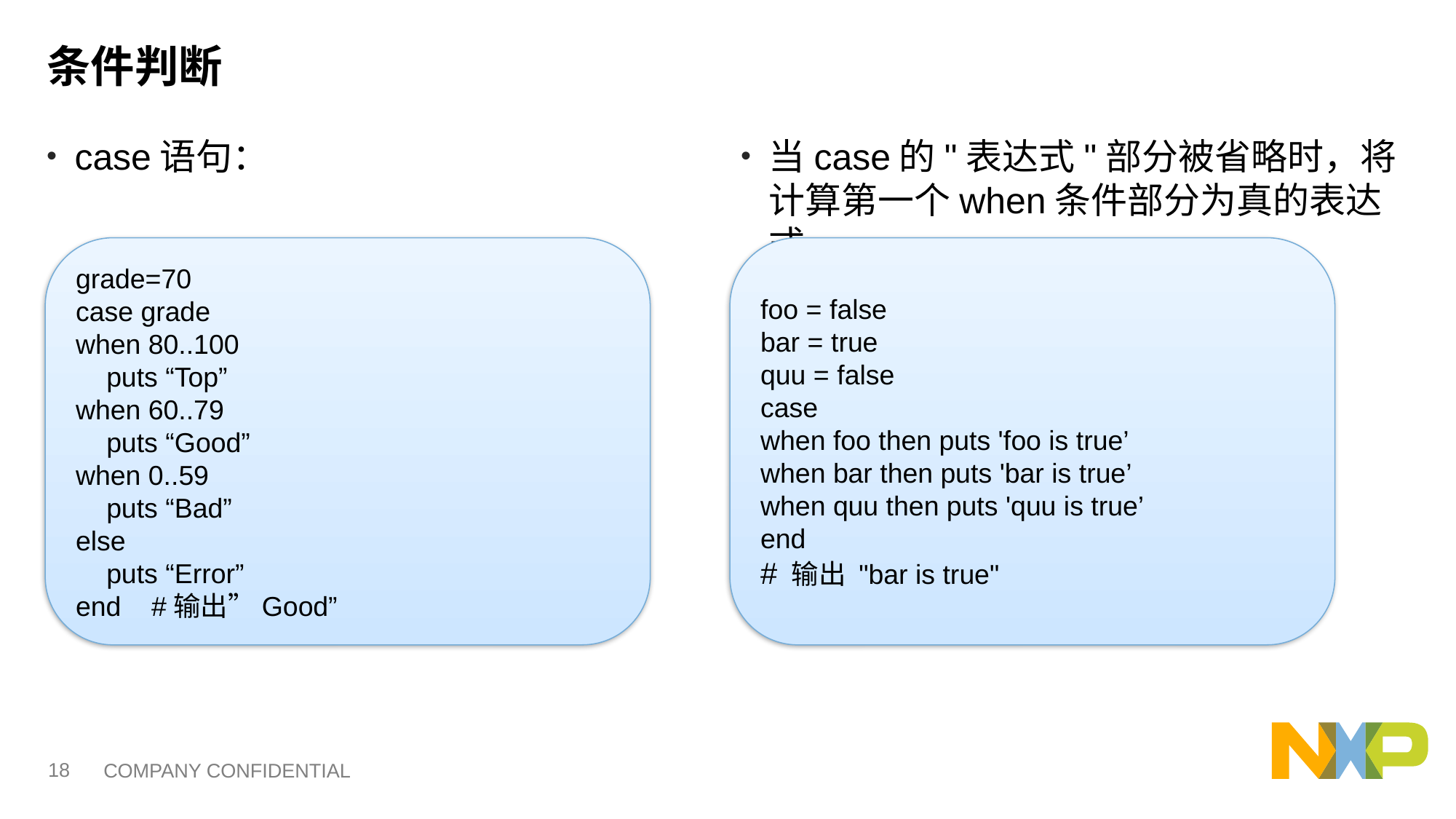

# 条件判断
case语句：
当case的"表达式"部分被省略时，将计算第一个when条件部分为真的表达式。
grade=70
case grade
when 80..100
    puts “Top”
when 60..79
    puts “Good”
when 0..59
    puts “Bad”
else
    puts “Error”
end    #输出”Good”
foo = false
bar = true
quu = false
case
when foo then puts 'foo is true’
when bar then puts 'bar is true’
when quu then puts 'quu is true’
end
# 输出 "bar is true"